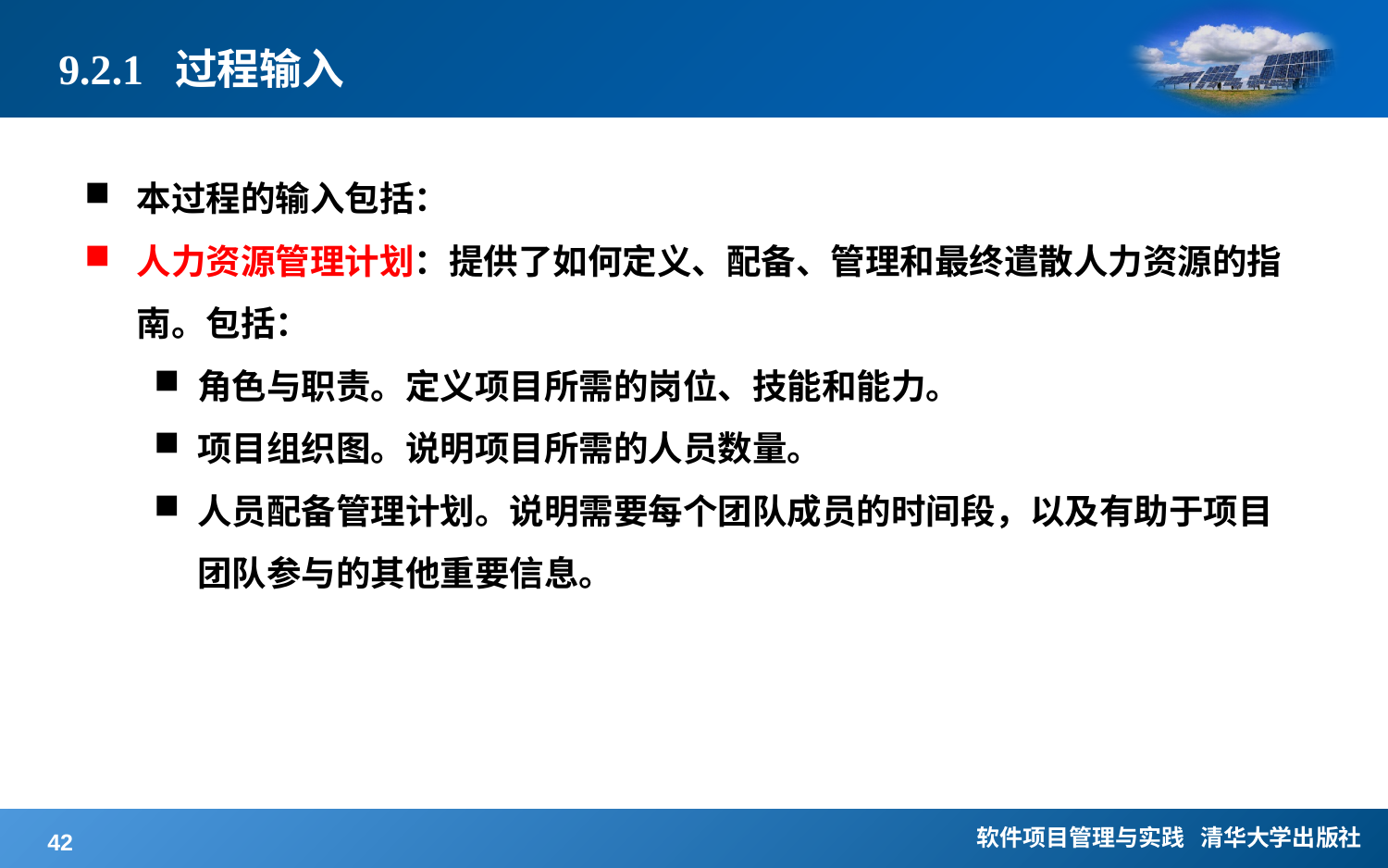

# 9.2.1  过程输入
本过程的输入包括：
人力资源管理计划：提供了如何定义、配备、管理和最终遣散人力资源的指南。包括：
角色与职责。定义项目所需的岗位、技能和能力。
项目组织图。说明项目所需的人员数量。
人员配备管理计划。说明需要每个团队成员的时间段，以及有助于项目团队参与的其他重要信息。